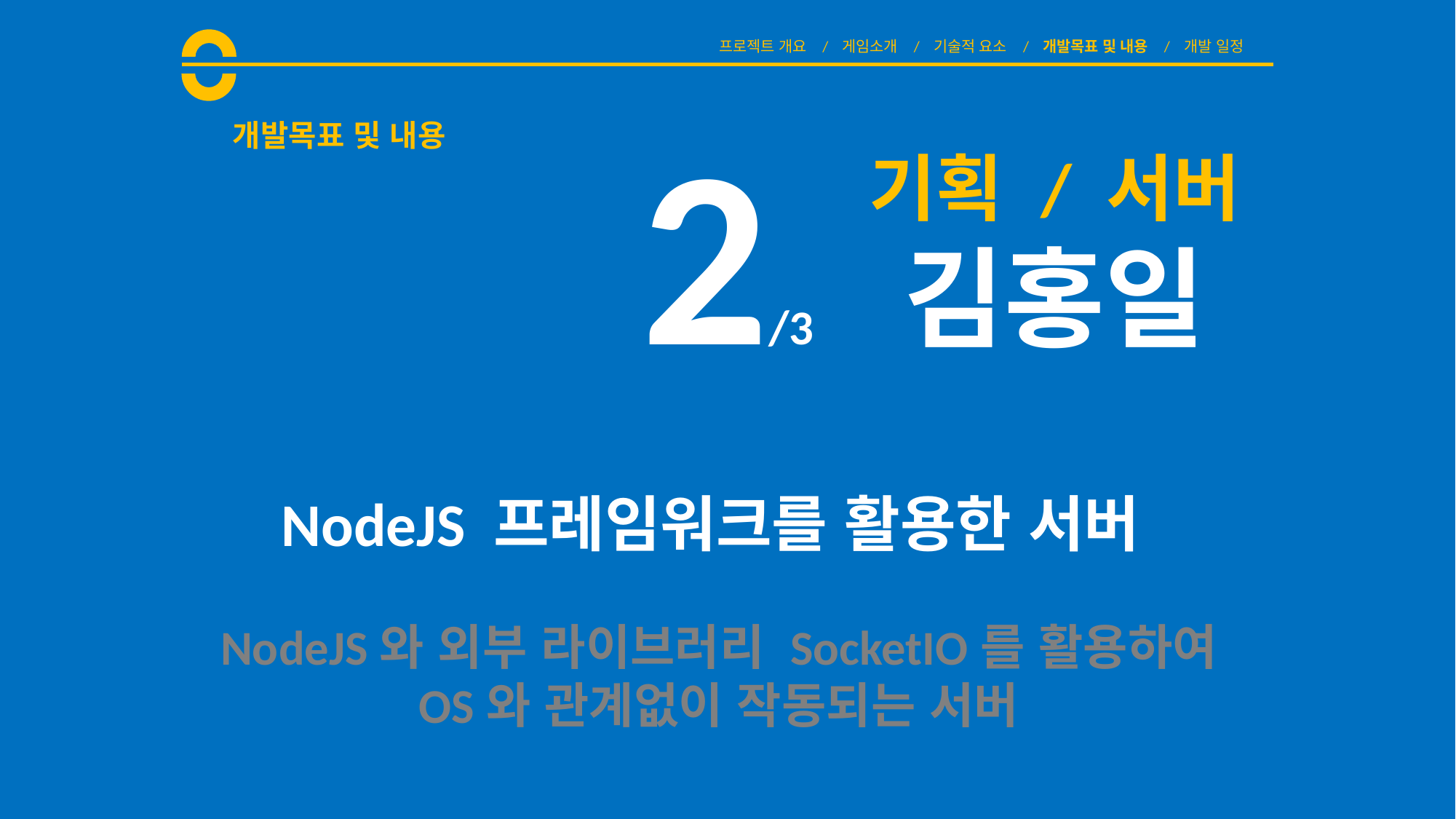

프로젝트 개요   /   게임소개   /   기술적 요소   /   개발목표 및 내용   /   개발 일정

2/3
# 개발목표 및 내용
기획 / 서버
김홍일
NodeJS 프레임워크를 활용한 서버

NodeJS와 외부 라이브러리 SocketIO를 활용하여
OS와 관계없이 작동되는 서버